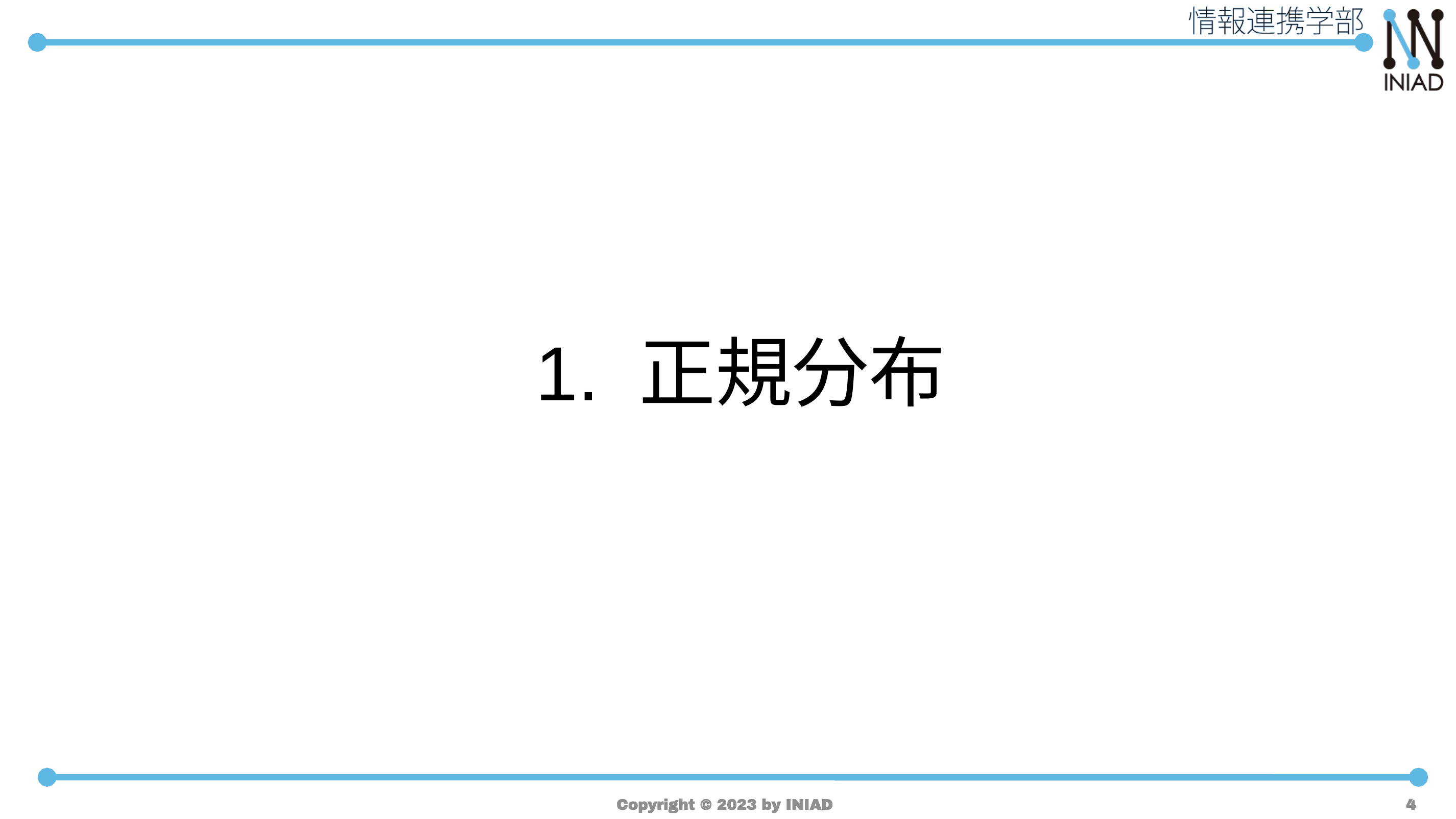

# 1. 正規分布
Copyright © 2023 by INIAD
4